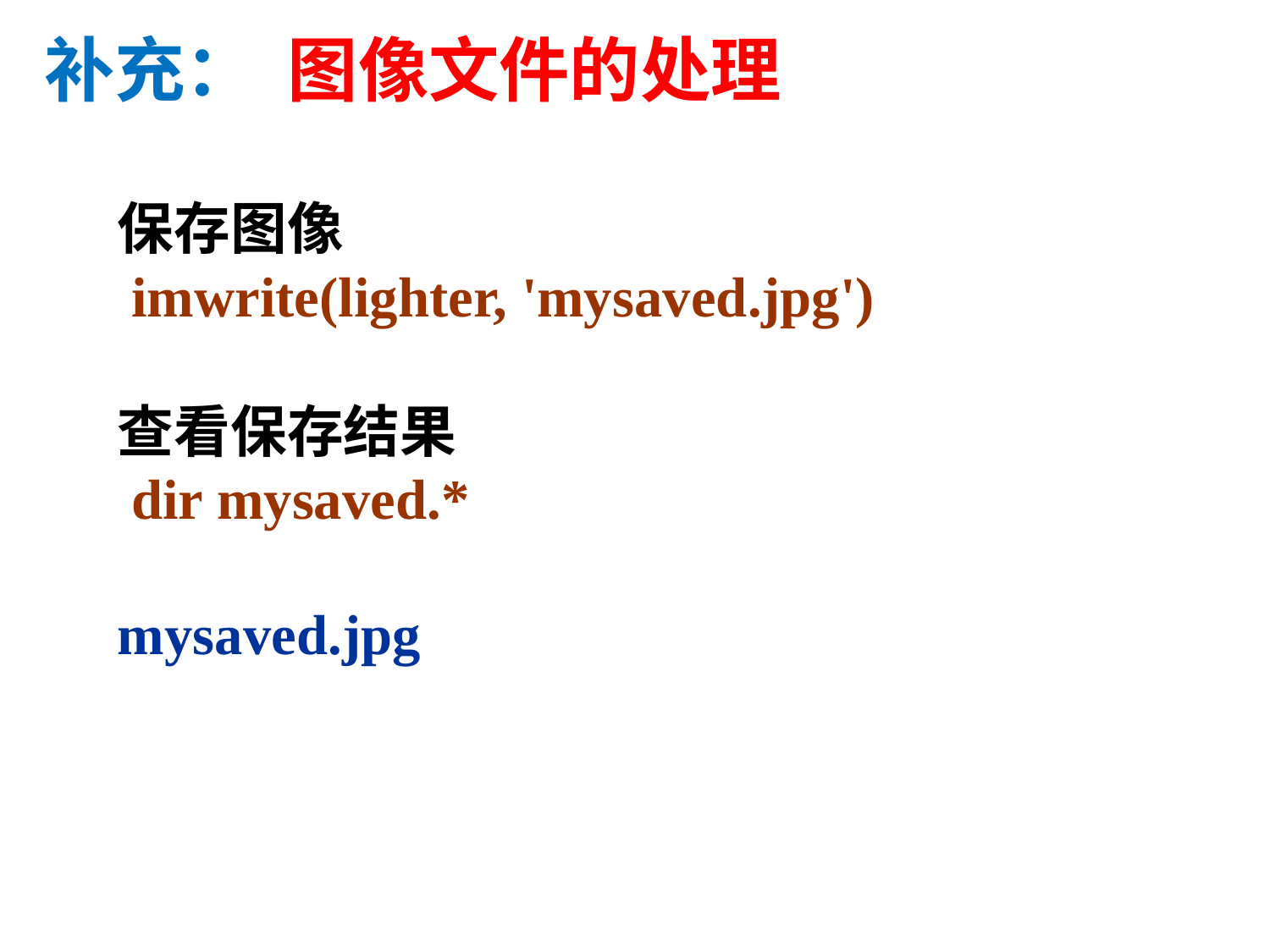

补充：  图像文件的处理
保存图像
 imwrite(lighter, 'mysaved.jpg')

查看保存结果
 dir mysaved.*

mysaved.jpg
63